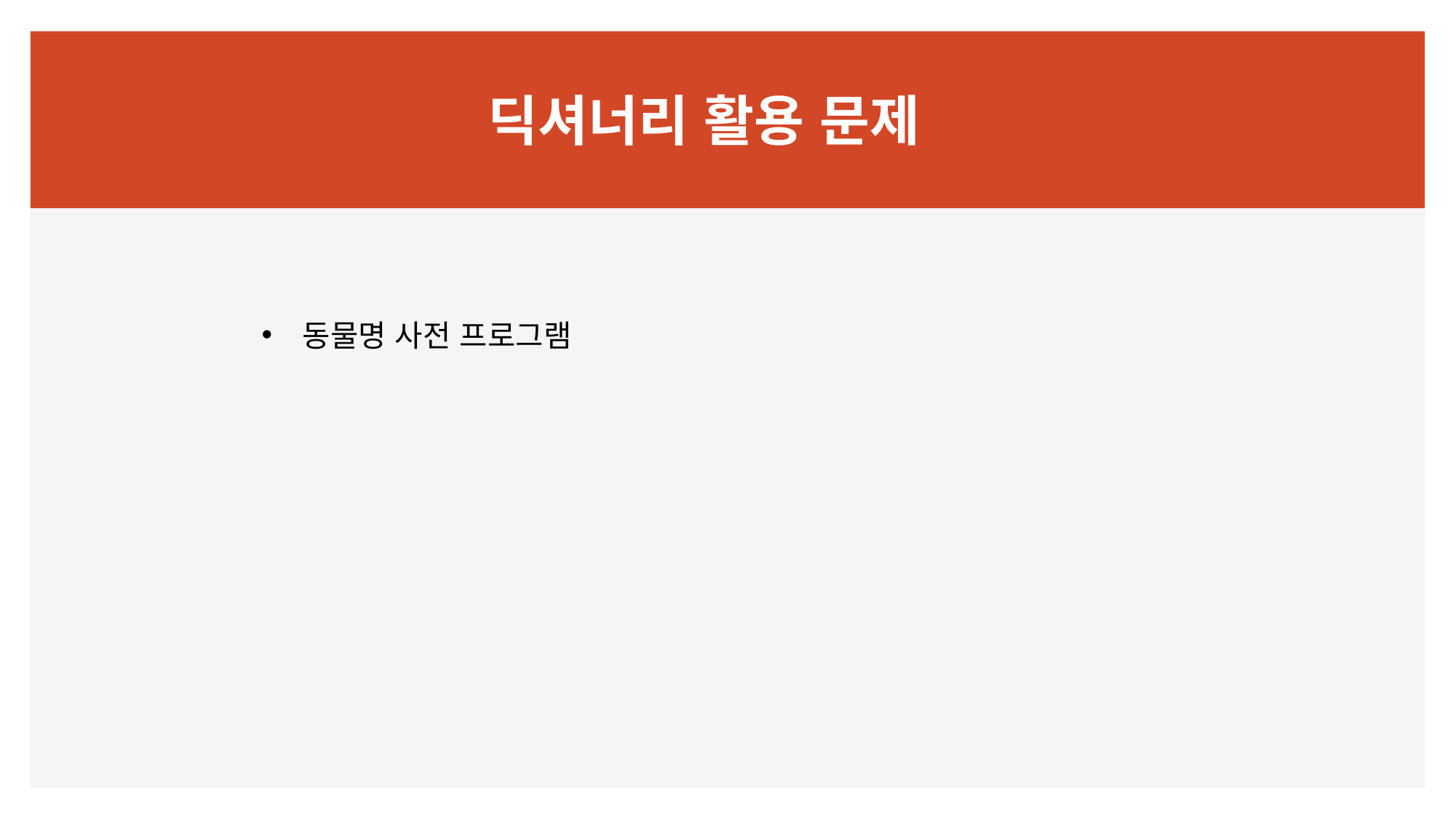

# 딕셔너리 활용 문제
동물명 사전 프로그램